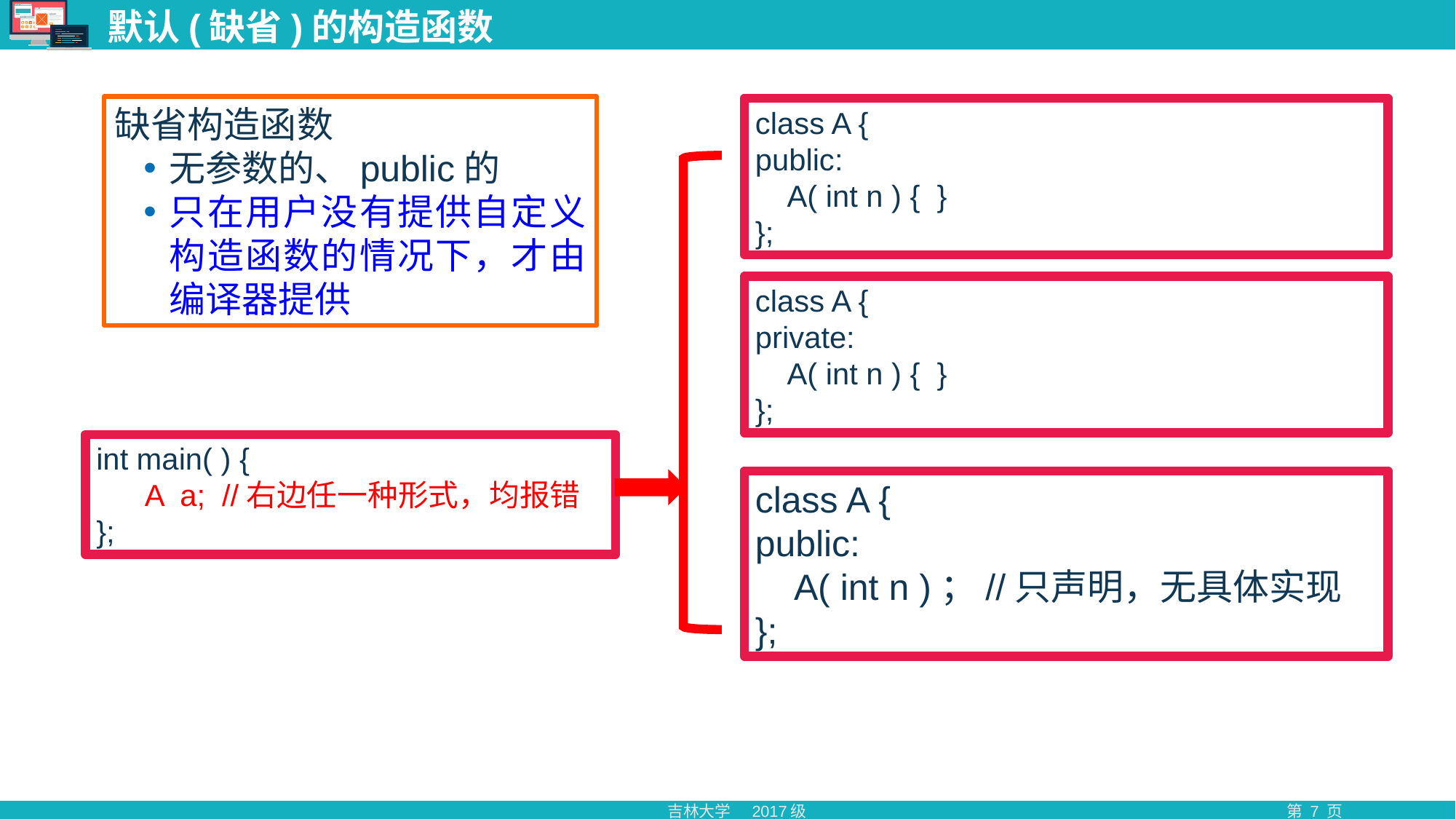

# 默认(缺省)的构造函数
缺省构造函数
无参数的、public的
只在用户没有提供自定义构造函数的情况下，才由编译器提供
class A {
public:
    A( int n ) {  }
};

class A {
private:
    A( int n ) {  }
};
int main( ) {
      A  a;  //右边任一种形式，均报错
};

class A {
public:
    A( int n )；//只声明，无具体实现
};